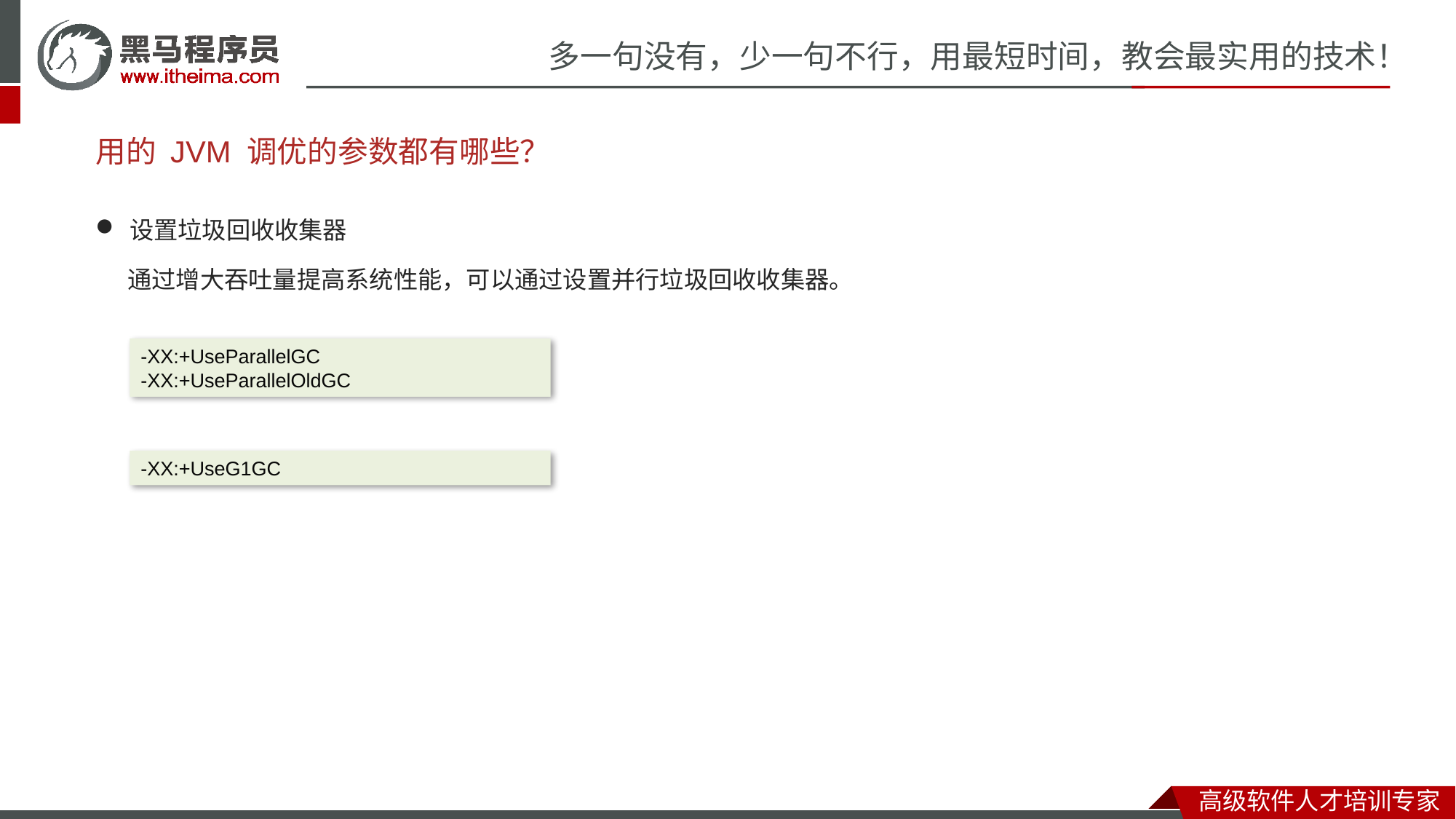

# 用的 JVM 调优的参数都有哪些？
设置垃圾回收收集器
通过增大吞吐量提高系统性能，可以通过设置并行垃圾回收收集器。
-XX:+UseParallelGC
-XX:+UseParallelOldGC
-XX:+UseG1GC